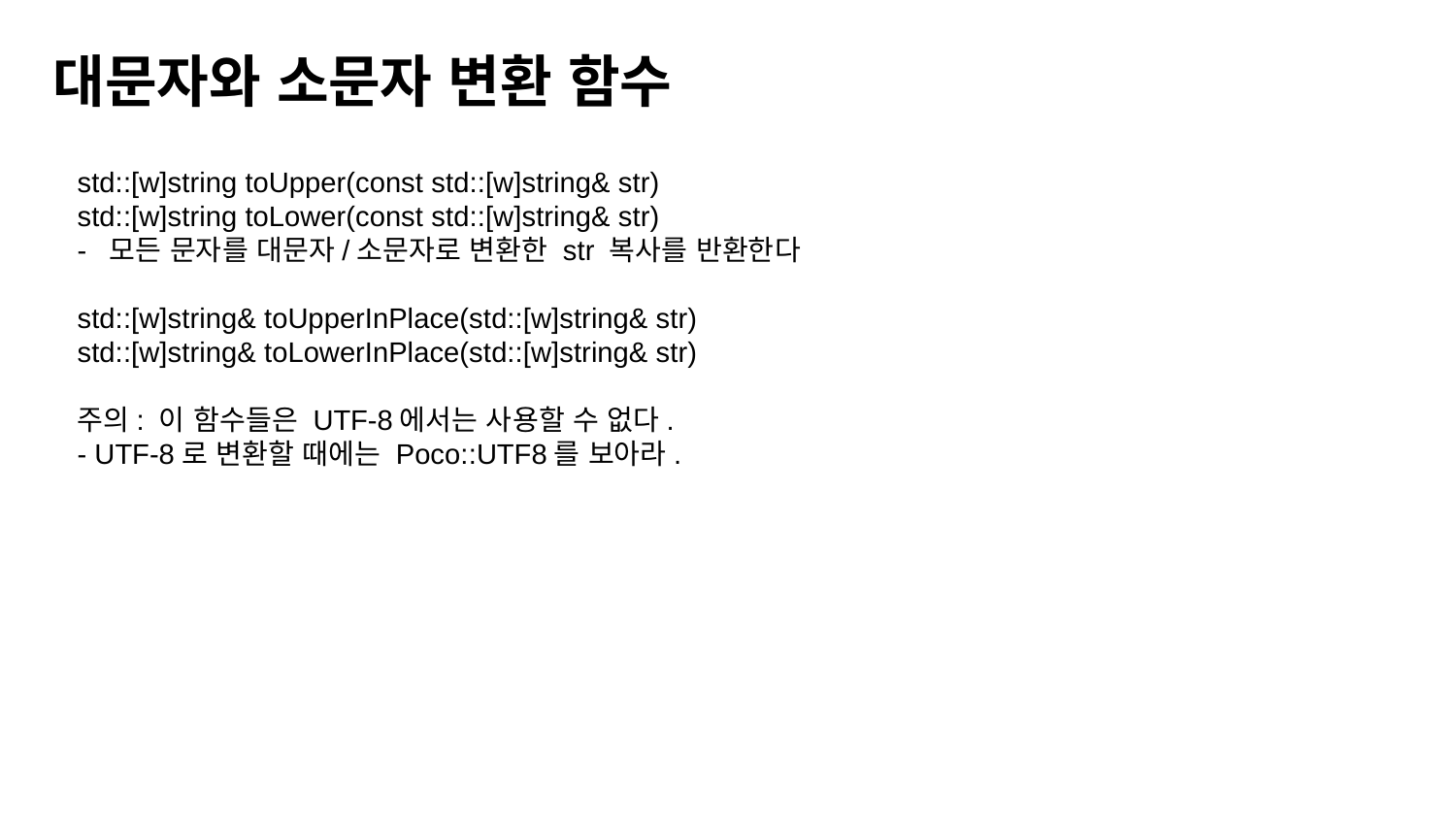

대문자와 소문자 변환 함수
std::[w]string toUpper(const std::[w]string& str)
std::[w]string toLower(const std::[w]string& str)
-  모든 문자를 대문자/소문자로 변환한 str 복사를 반환한다
std::[w]string& toUpperInPlace(std::[w]string& str)
std::[w]string& toLowerInPlace(std::[w]string& str)
주의: 이 함수들은 UTF-8에서는 사용할 수 없다.
- UTF-8로 변환할 때에는 Poco::UTF8를 보아라.